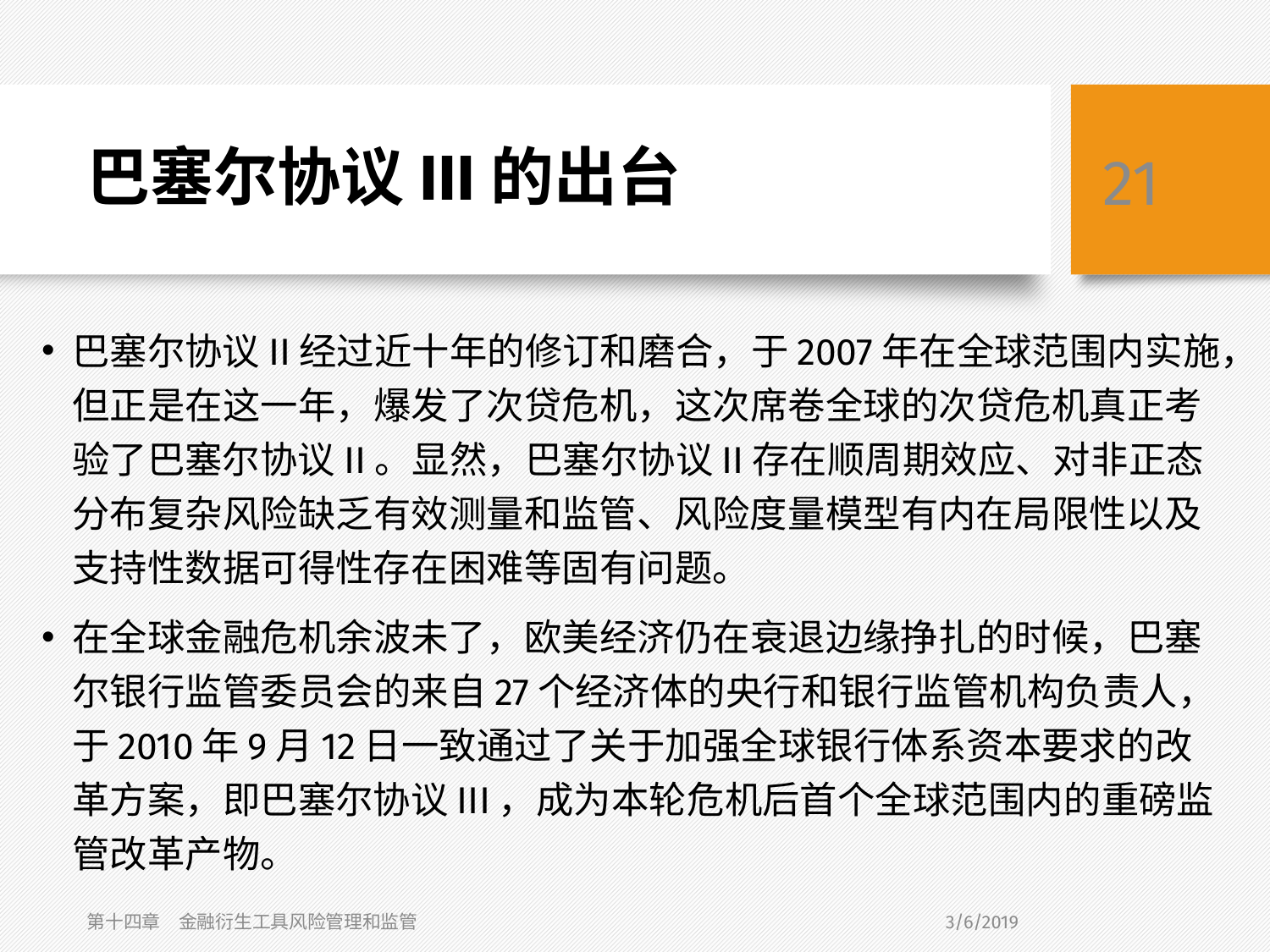

# 巴塞尔协议III的出台
21
巴塞尔协议II经过近十年的修订和磨合，于2007年在全球范围内实施，但正是在这一年，爆发了次贷危机，这次席卷全球的次贷危机真正考验了巴塞尔协议II。显然，巴塞尔协议II存在顺周期效应、对非正态分布复杂风险缺乏有效测量和监管、风险度量模型有内在局限性以及支持性数据可得性存在困难等固有问题。
在全球金融危机余波未了，欧美经济仍在衰退边缘挣扎的时候，巴塞尔银行监管委员会的来自27个经济体的央行和银行监管机构负责人，于2010年9月12日一致通过了关于加强全球银行体系资本要求的改革方案，即巴塞尔协议III，成为本轮危机后首个全球范围内的重磅监管改革产物。

3/6/2019
第十四章　金融衍生工具风险管理和监管